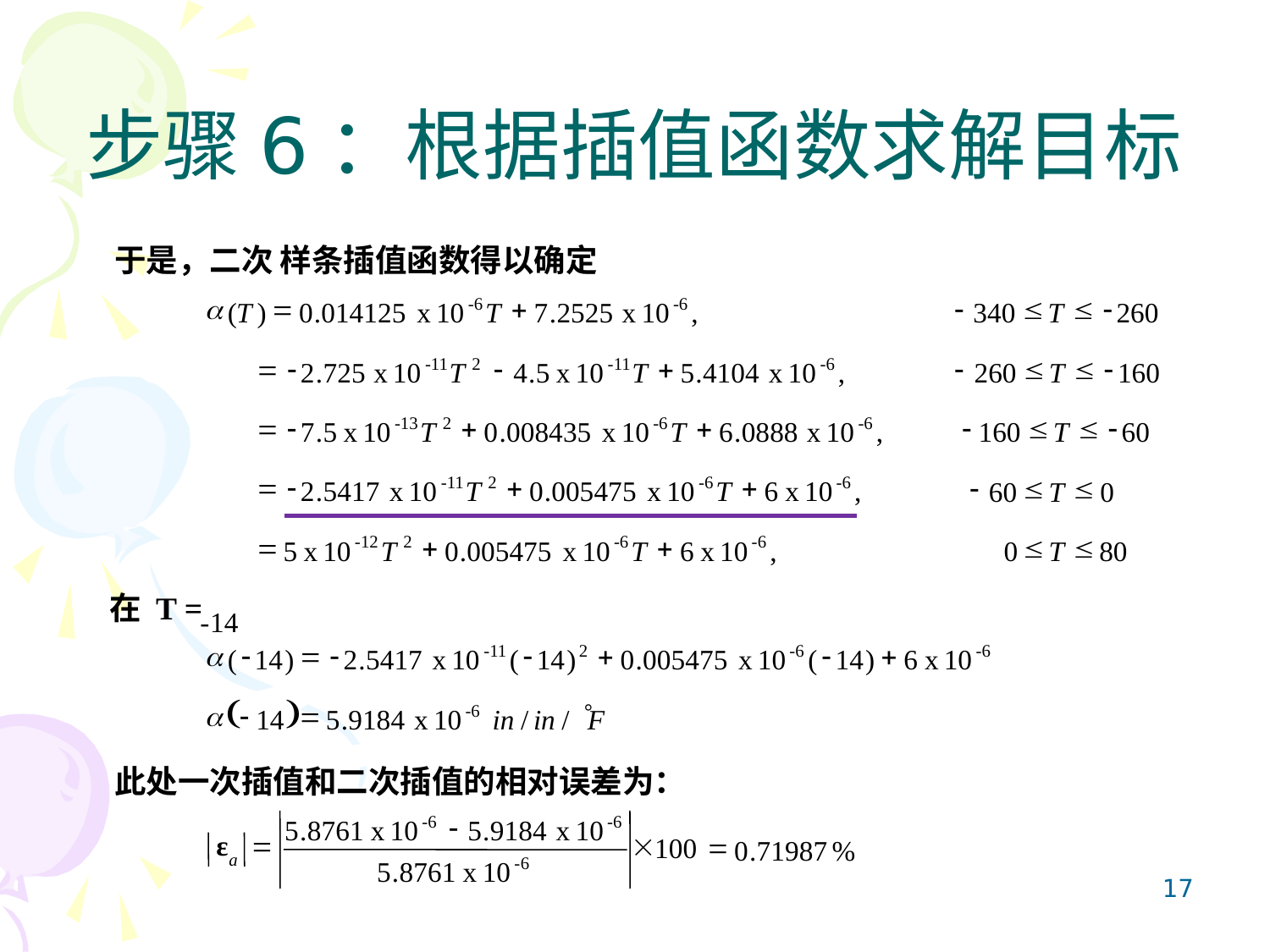

# 步骤6：根据插值函数求解目标
于是，二次 样条插值函数得以确定

α
=
+
-6
-6
(
T
)
0
.
014125
 x
10
T
7
.
2525
 x
10
,
−
≤
≤
−
340
T
260

=
−
−
+
-11
2
-11
-6
2
.
725
 x
10
T
4
.
5
 x
10
T
5
.
4104
 x
10
,
−
≤
≤
−
260
T
160

=
−
+
+
-13
2
-6
-6
7
.
5
 x
10
T
0
.
008435
 x
10
T
6
.
0888
 x
10
,
−
≤
≤
−
160
T
60

=
−
+
+
-11
2
-6
-6
2
.
5417
 x
10
T
0
.
005475
 x
10
T
6
 x
10
,
−
≤
≤
60
T
0

=
+
+
-12
2
-6
-6
5
 x
10
T
0
.
005475
 x
10
T
6
 x
10
,
≤
≤
0
T
80

在 T =

14
-
α
−
=
−
−
+
−
+
-11
2
-6
-6
(
14
)
2
.
5417
 x
10
(
14
)
0
.
005475
 x
10
(
14
)
6
 x
10

(
)
α
−
=
°
-6
14
5
.
9184
 x
10
in
/
in
/
F

此处一次插值和二次插值的相对误差为：
−

-6
-6
5
.
8761
 x
10
5
.
9184
 x
10
ε
=
×
100

a

-
6
5
.
8761
 x
10

=
0
.
71987
%

17